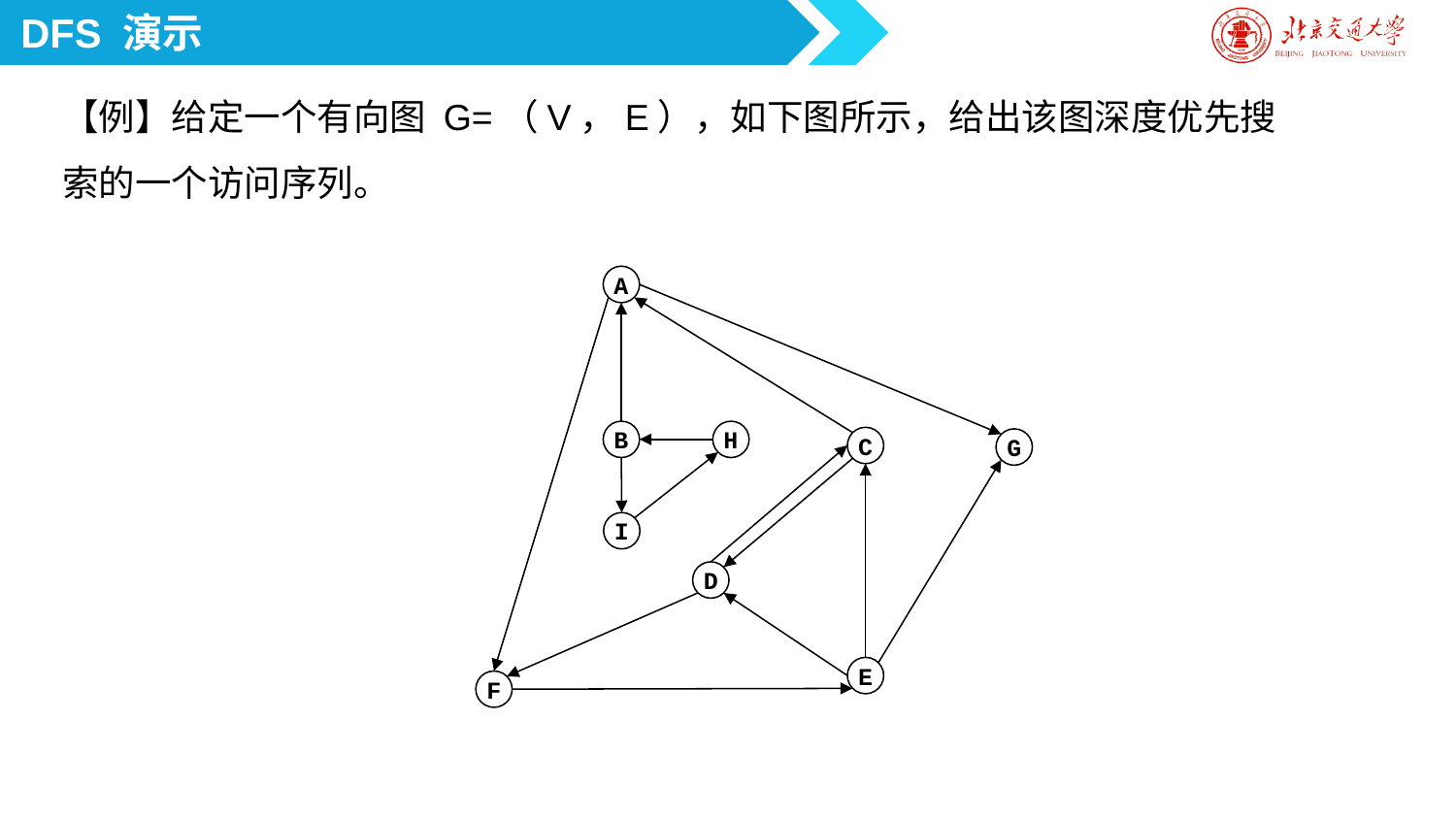

DFS 演示
【例】给定一个有向图 G=（V，E），如下图所示，给出该图深度优先搜索的一个访问序列。
A
B
H
C
G
I
D
E
F